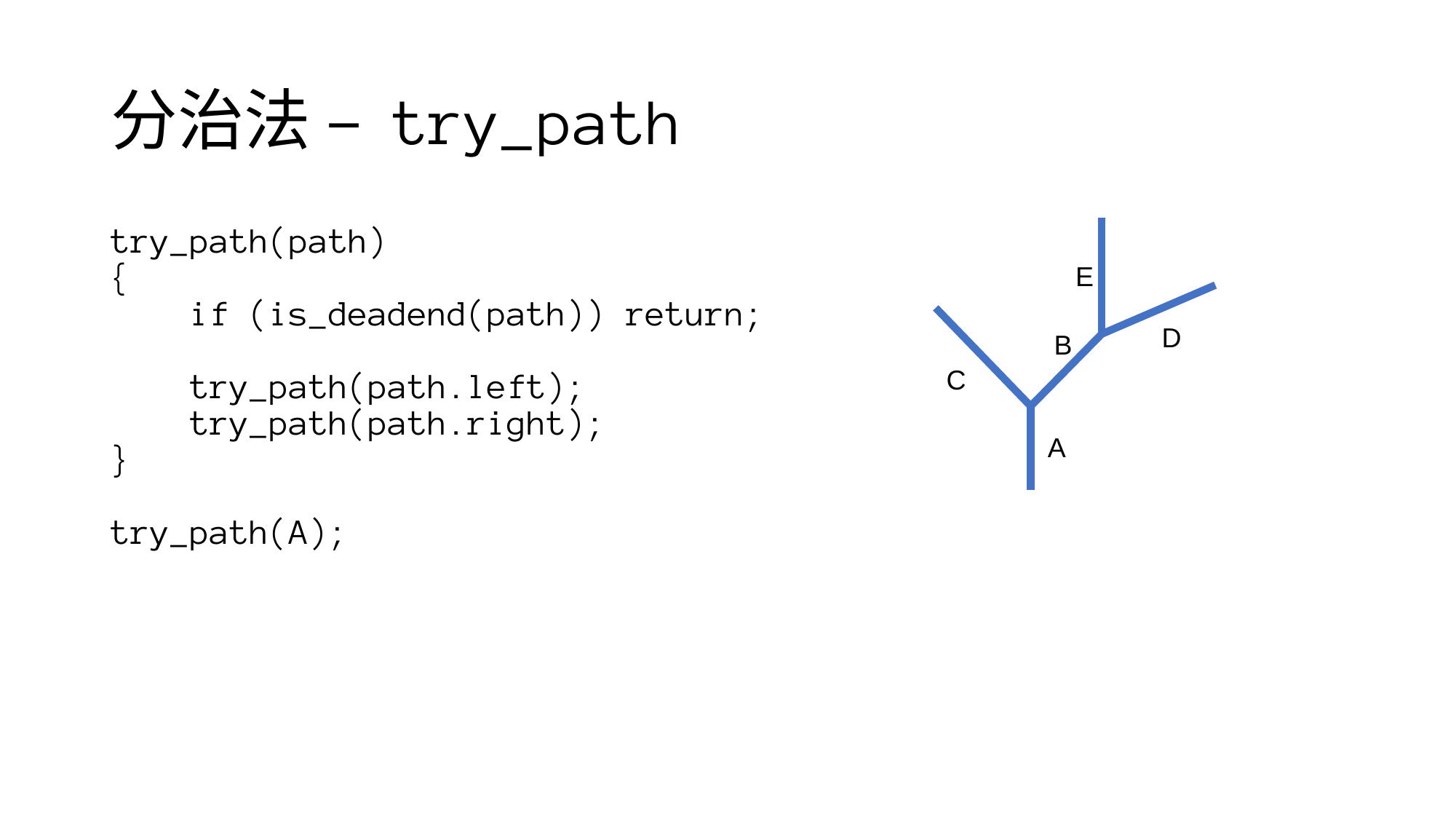

# 分治法 – try_path
try_path(path)
{
    if (is_deadend(path)) return;

    try_path(path.left);
    try_path(path.right);
}

try_path(A);
E
D
B
C
A